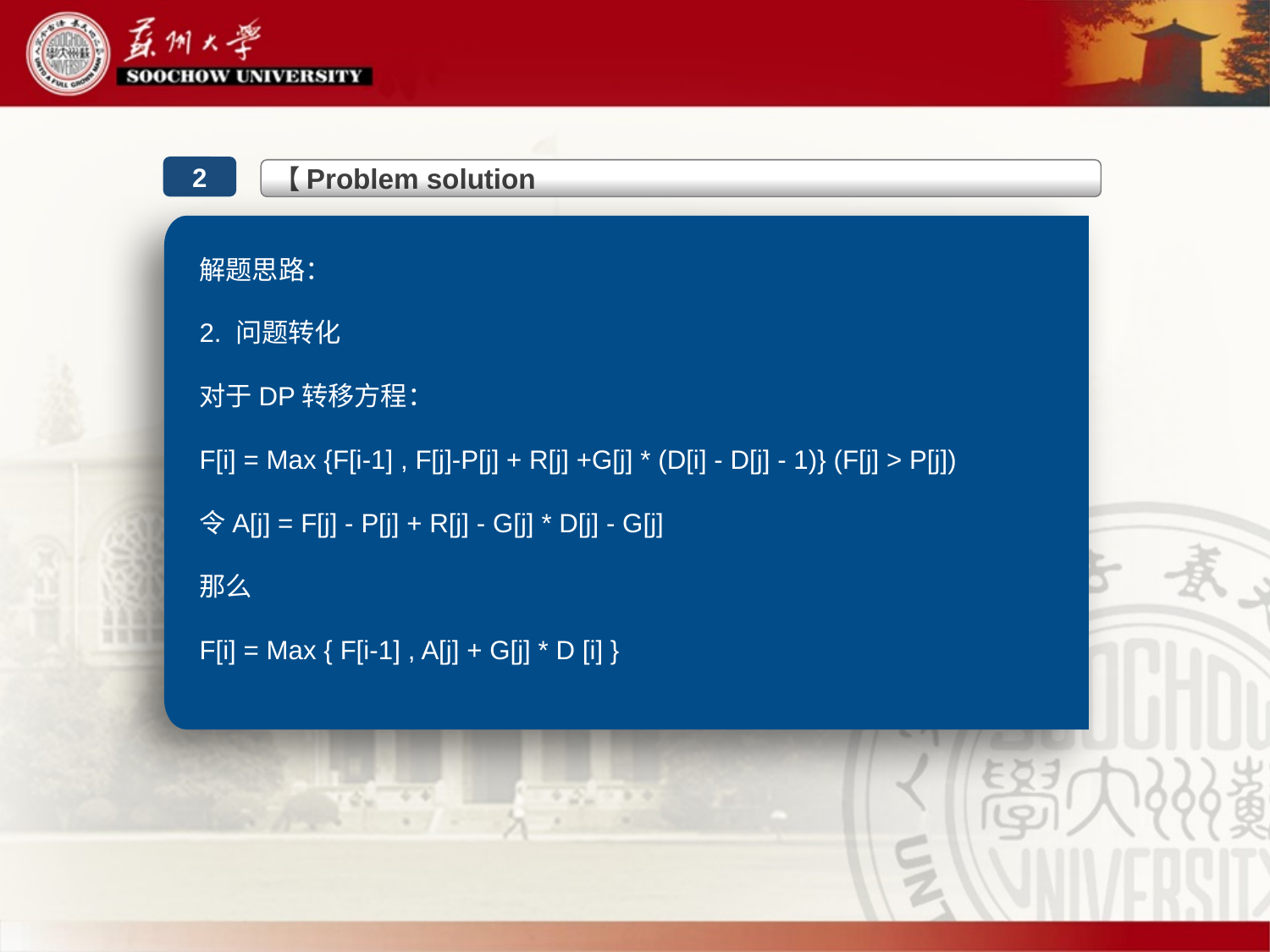

【Problem solution

2

解题思路：

2. 问题转化

对于DP转移方程：

F[i] = Max {F[i-1] , F[j]-P[j] + R[j] +G[j] * (D[i] - D[j] - 1)} (F[j] > P[j])

令A[j] = F[j] - P[j] + R[j] - G[j] * D[j] - G[j]

那么

F[i] = Max { F[i-1] , A[j] + G[j] * D [i] }